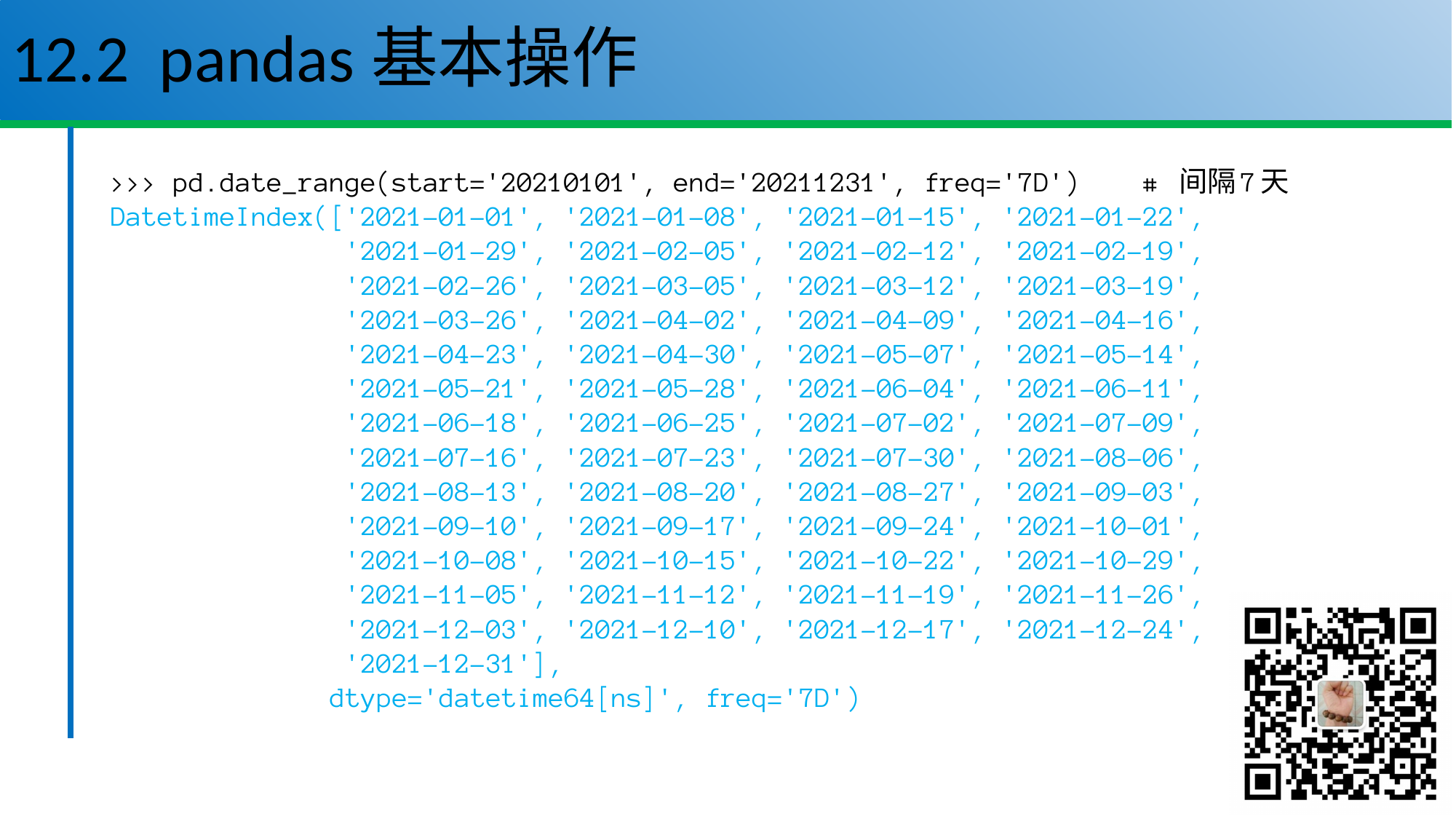

# 12.2  pandas基本操作
>>> pd.date_range(start='20210101', end='20211231', freq='7D')    # 间隔7天
DatetimeIndex(['2021-01-01', '2021-01-08', '2021-01-15', '2021-01-22',
               '2021-01-29', '2021-02-05', '2021-02-12', '2021-02-19',
               '2021-02-26', '2021-03-05', '2021-03-12', '2021-03-19',
               '2021-03-26', '2021-04-02', '2021-04-09', '2021-04-16',
               '2021-04-23', '2021-04-30', '2021-05-07', '2021-05-14',
               '2021-05-21', '2021-05-28', '2021-06-04', '2021-06-11',
               '2021-06-18', '2021-06-25', '2021-07-02', '2021-07-09',
               '2021-07-16', '2021-07-23', '2021-07-30', '2021-08-06',
               '2021-08-13', '2021-08-20', '2021-08-27', '2021-09-03',
               '2021-09-10', '2021-09-17', '2021-09-24', '2021-10-01',
               '2021-10-08', '2021-10-15', '2021-10-22', '2021-10-29',
               '2021-11-05', '2021-11-12', '2021-11-19', '2021-11-26',
               '2021-12-03', '2021-12-10', '2021-12-17', '2021-12-24',
               '2021-12-31'],
              dtype='datetime64[ns]', freq='7D')
15